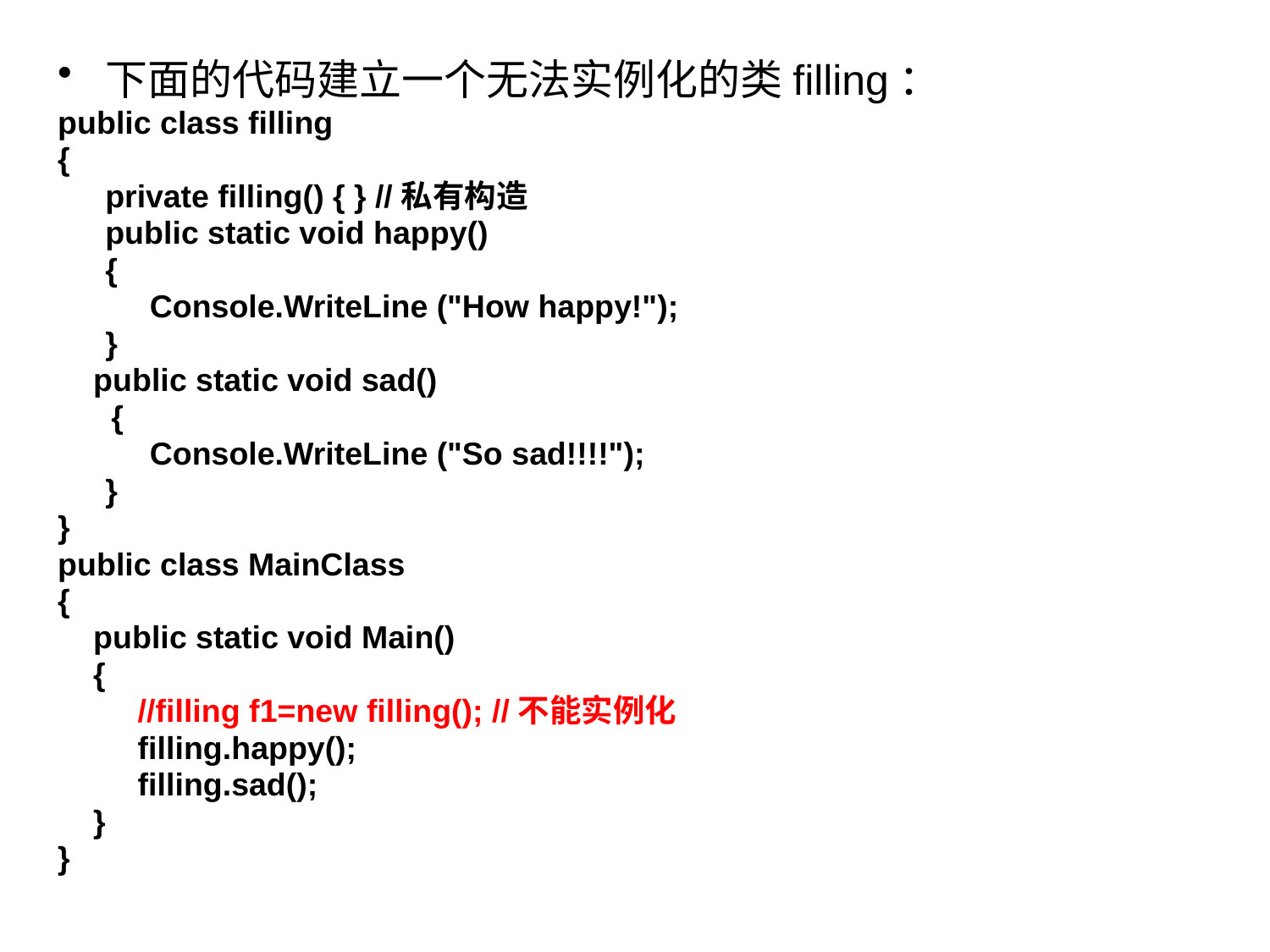

下面的代码建立一个无法实例化的类filling：
public class filling
{
	private filling() { } //私有构造
	public static void happy()
	{
	     Console.WriteLine ("How happy!");
	}
    public static void sad()
      {
	     Console.WriteLine ("So sad!!!!");
	}
}
public class MainClass
{
    public static void Main()
    {
         //filling f1=new filling(); //不能实例化
         filling.happy();
         filling.sad();
    }
}